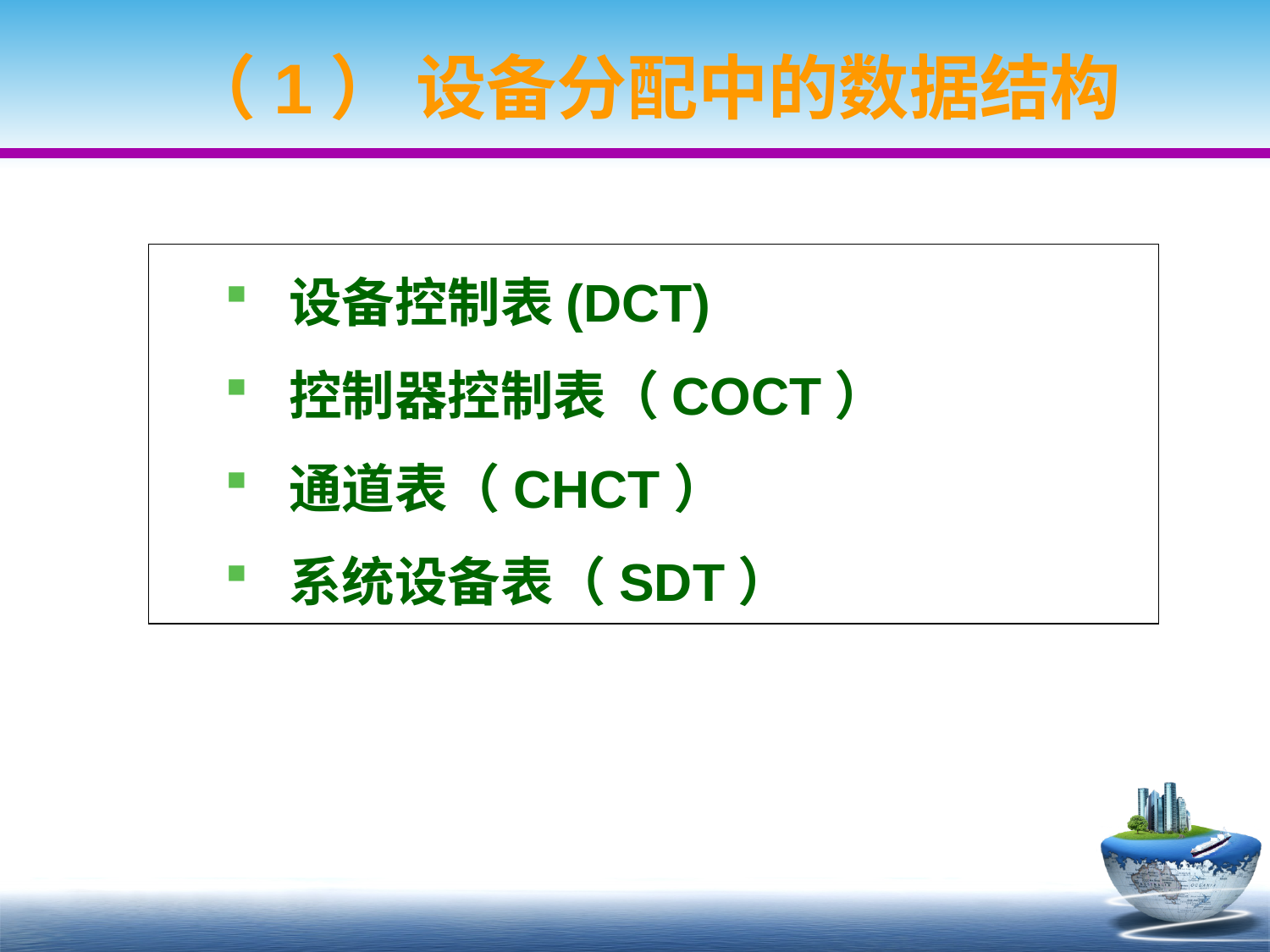

# （1） 设备分配中的数据结构

 设备控制表(DCT)
 控制器控制表（COCT）
 通道表（CHCT）
 系统设备表（SDT）